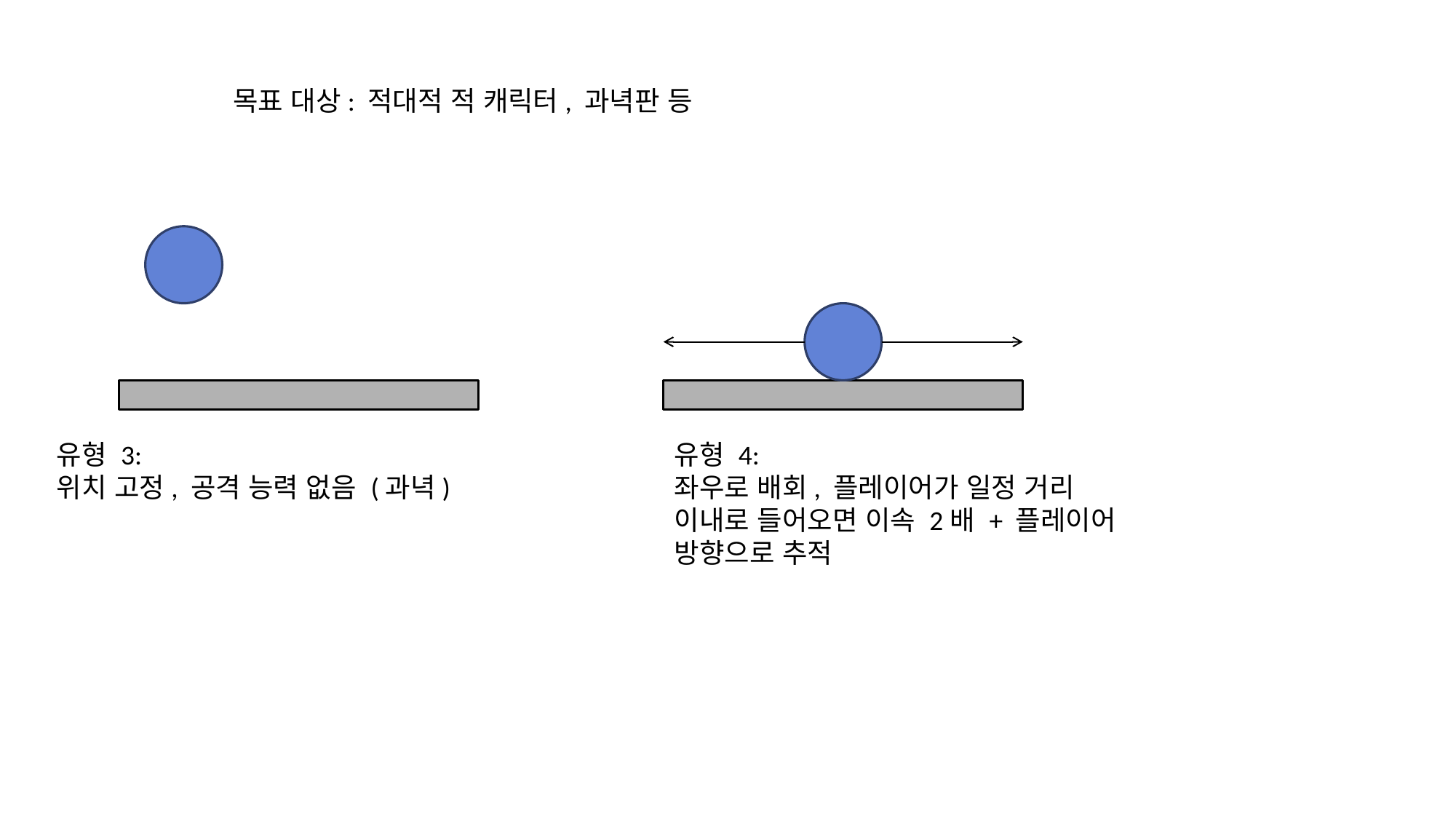

목표 대상: 적대적 적 캐릭터, 과녁판 등

유형 3:
위치 고정, 공격 능력 없음 (과녁)
유형 4:
좌우로 배회, 플레이어가 일정 거리
이내로 들어오면 이속 2배 + 플레이어
방향으로 추적